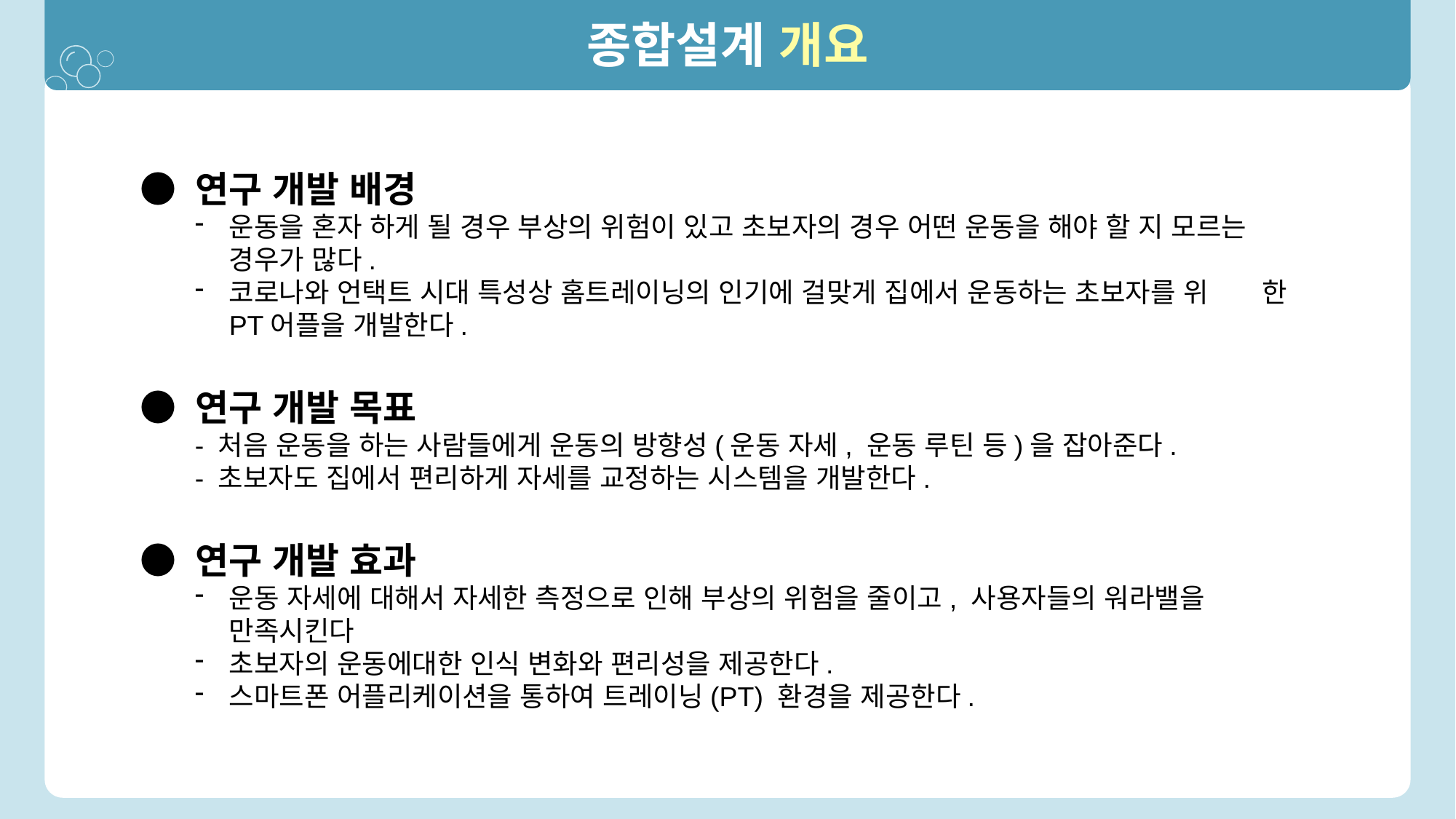

종합설계 개요

● 연구 개발 배경
운동을 혼자 하게 될 경우 부상의 위험이 있고 초보자의 경우 어떤 운동을 해야 할 지 모르는 경우가 많다.
코로나와 언택트 시대 특성상 홈트레이닝의 인기에 걸맞게 집에서 운동하는 초보자를 위       한 PT어플을 개발한다.

● 연구 개발 목표
- 처음 운동을 하는 사람들에게 운동의 방향성(운동 자세, 운동 루틴 등)을 잡아준다.
- 초보자도 집에서 편리하게 자세를 교정하는 시스템을 개발한다.

● 연구 개발 효과
운동 자세에 대해서 자세한 측정으로 인해 부상의 위험을 줄이고, 사용자들의 워라밸을 만족시킨다
초보자의 운동에대한 인식 변화와 편리성을 제공한다.
스마트폰 어플리케이션을 통하여 트레이닝(PT) 환경을 제공한다.